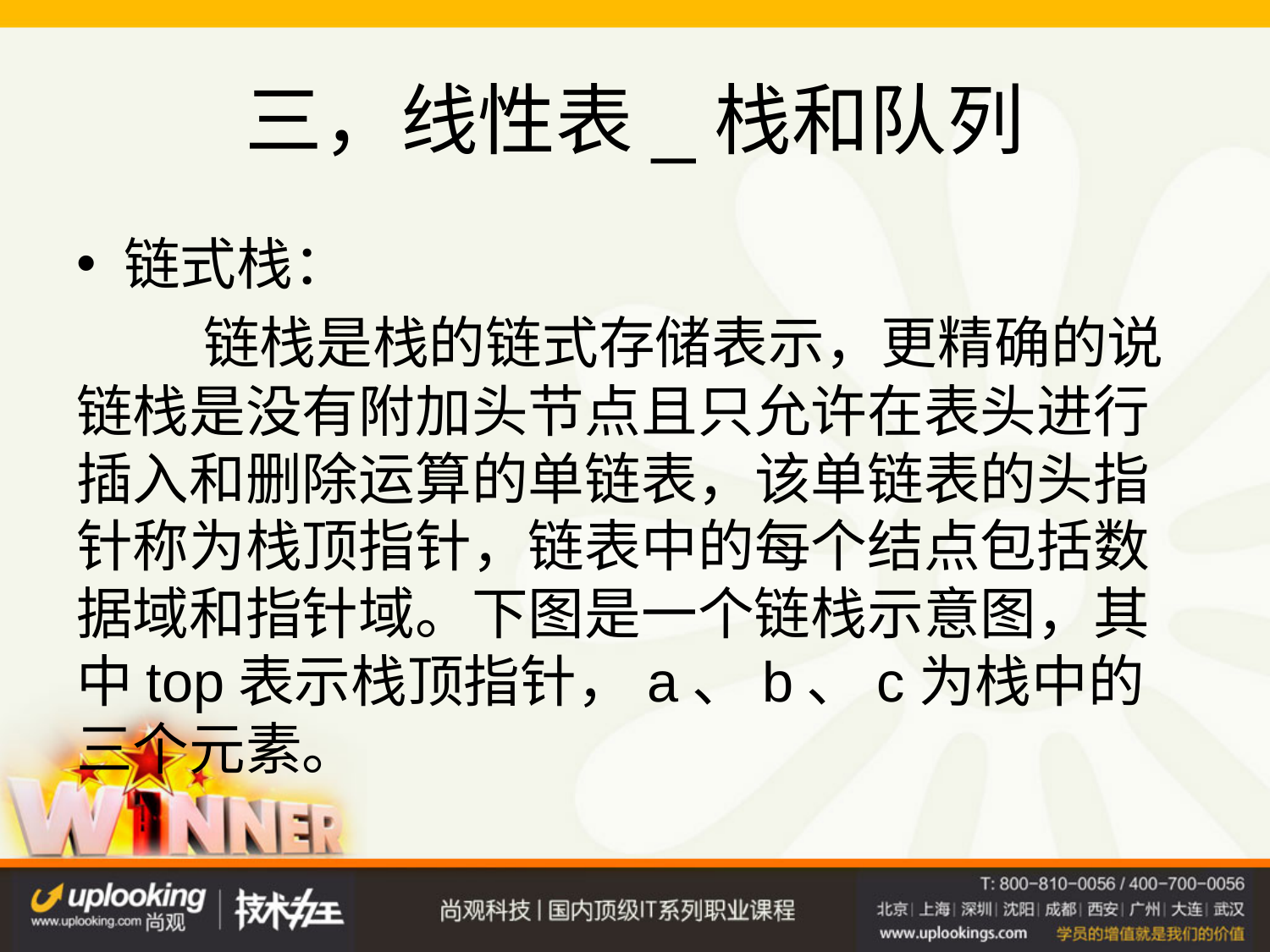

# 三，线性表_栈和队列
链式栈：
	链栈是栈的链式存储表示，更精确的说链栈是没有附加头节点且只允许在表头进行插入和删除运算的单链表，该单链表的头指针称为栈顶指针，链表中的每个结点包括数据域和指针域。下图是一个链栈示意图，其中top表示栈顶指针，a、b、c为栈中的三个元素。